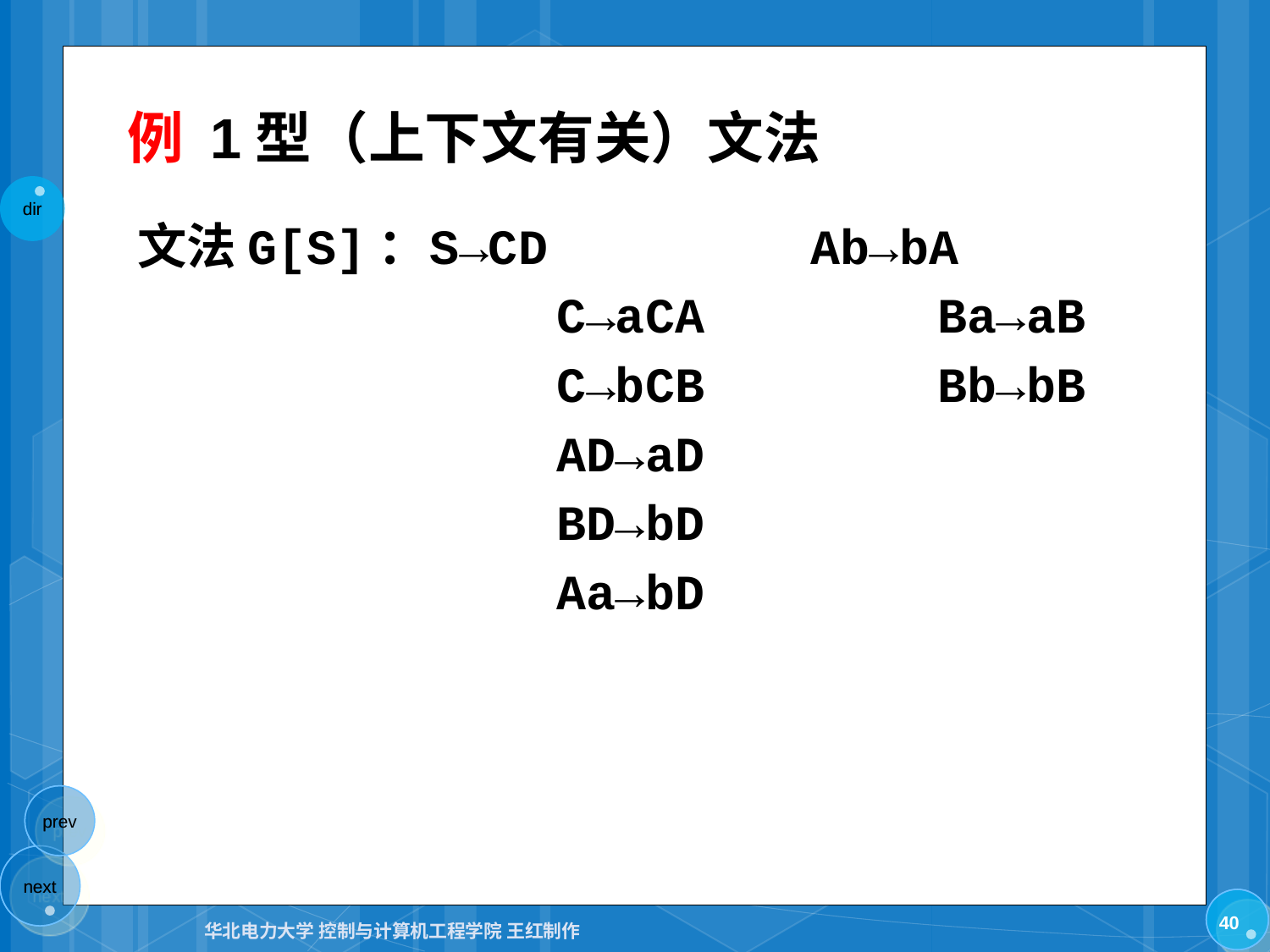

# 例 1型（上下文有关）文法
文法G[S]：	S→CD			Ab→bA
				C→aCA		Ba→aB
				C→bCB		Bb→bB
				AD→aD
				BD→bD
				Aa→bD
40
华北电力大学 控制与计算机工程学院 王红制作